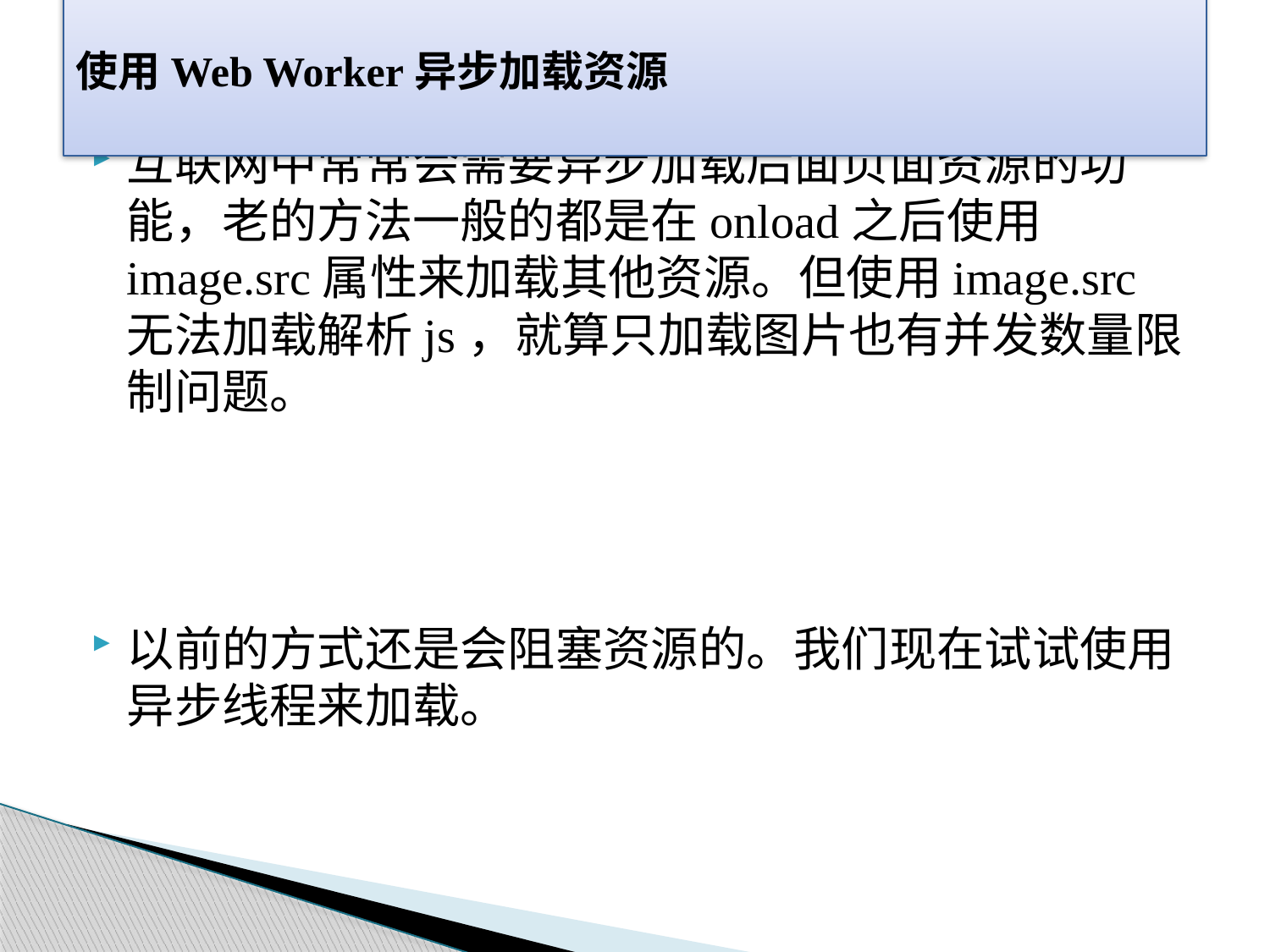

# 使用Web Worker异步加载资源
互联网中常常会需要异步加载后面页面资源的功能，老的方法一般的都是在onload之后使用image.src属性来加载其他资源。但使用image.src无法加载解析js，就算只加载图片也有并发数量限制问题。

以前的方式还是会阻塞资源的。我们现在试试使用异步线程来加载。